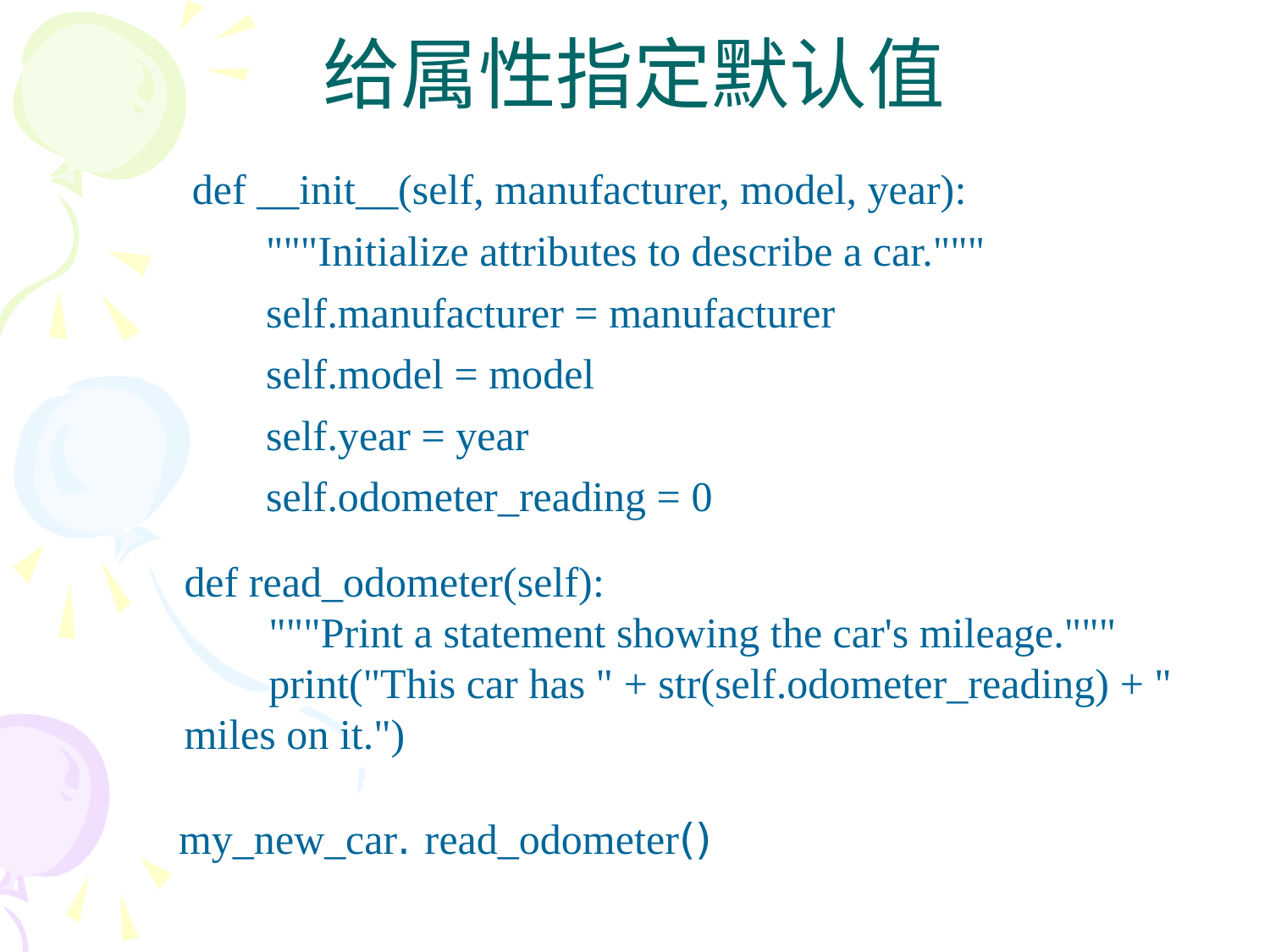

# 给属性指定默认值
 def __init__(self, manufacturer, model, year):
        """Initialize attributes to describe a car."""
        self.manufacturer = manufacturer
        self.model = model
        self.year = year
        self.odometer_reading = 0
def read_odometer(self):
        """Print a statement showing the car's mileage."""
        print("This car has " + str(self.odometer_reading) + " miles on it.")
my_new_car. read_odometer()